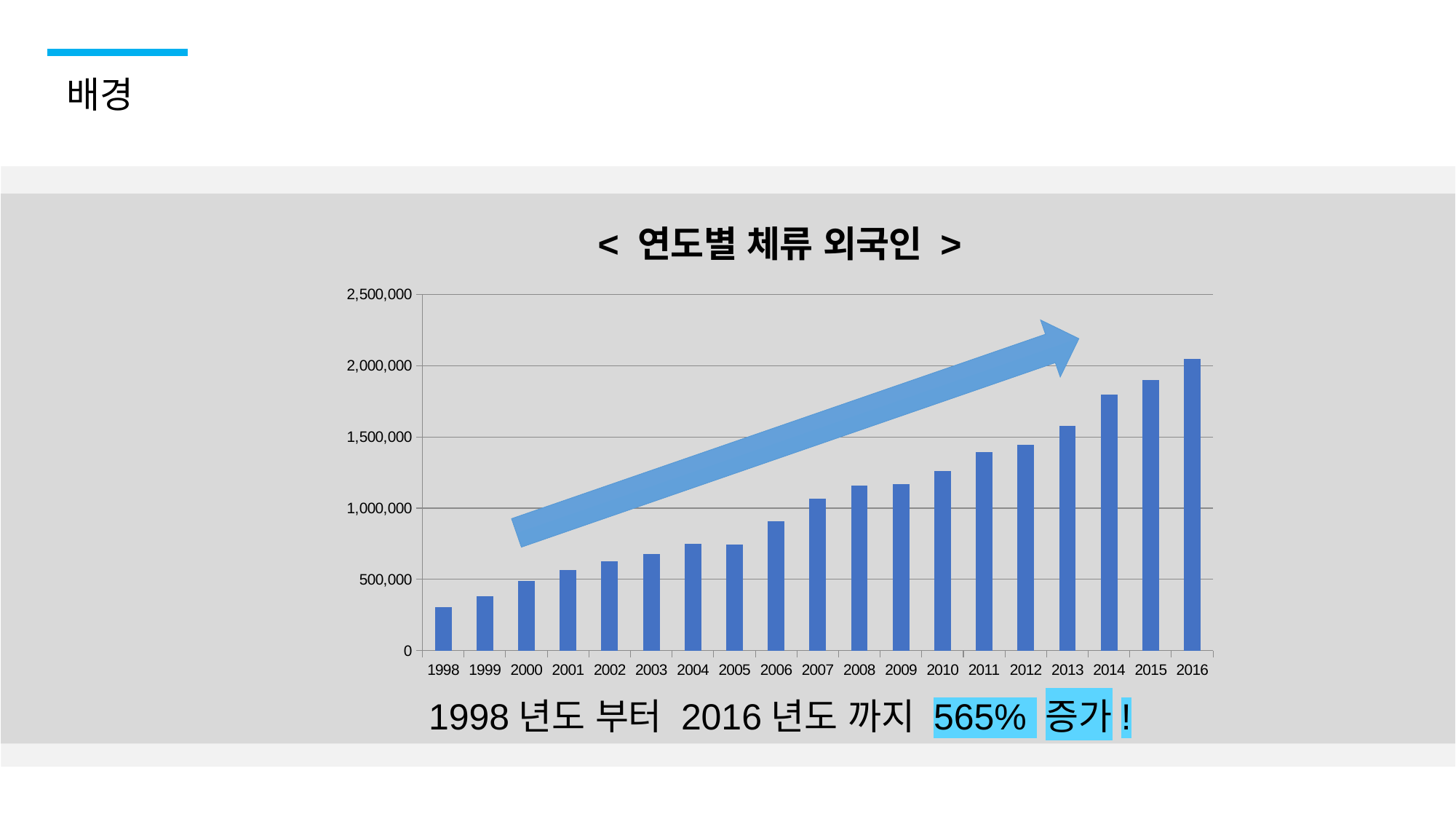

배경

### Chart: < 연도별 체류 외국인 >

| Category | 체류외국인 |
|---|---|
| 1998 | 308339.0 |
| 1999 | 381116.0 |
| 2000 | 491324.0 |
| 2001 | 566835.0 |
| 2002 | 629006.0 |
| 2003 | 678687.0 |
| 2004 | 750873.0 |
| 2005 | 747467.0 |
| 2006 | 910149.0 |
| 2007 | 1066273.0 |
| 2008 | 1158866.0 |
| 2009 | 1168477.0 |
| 2010 | 1261415.0 |
| 2011 | 1395077.0 |
| 2012 | 1445103.0 |
| 2013 | 1576034.0 |
| 2014 | 1797618.0 |
| 2015 | 1899519.0 |
| 2016 | 2049441.0 |
1998년도 부터 2016년도 까지 565% 증가!